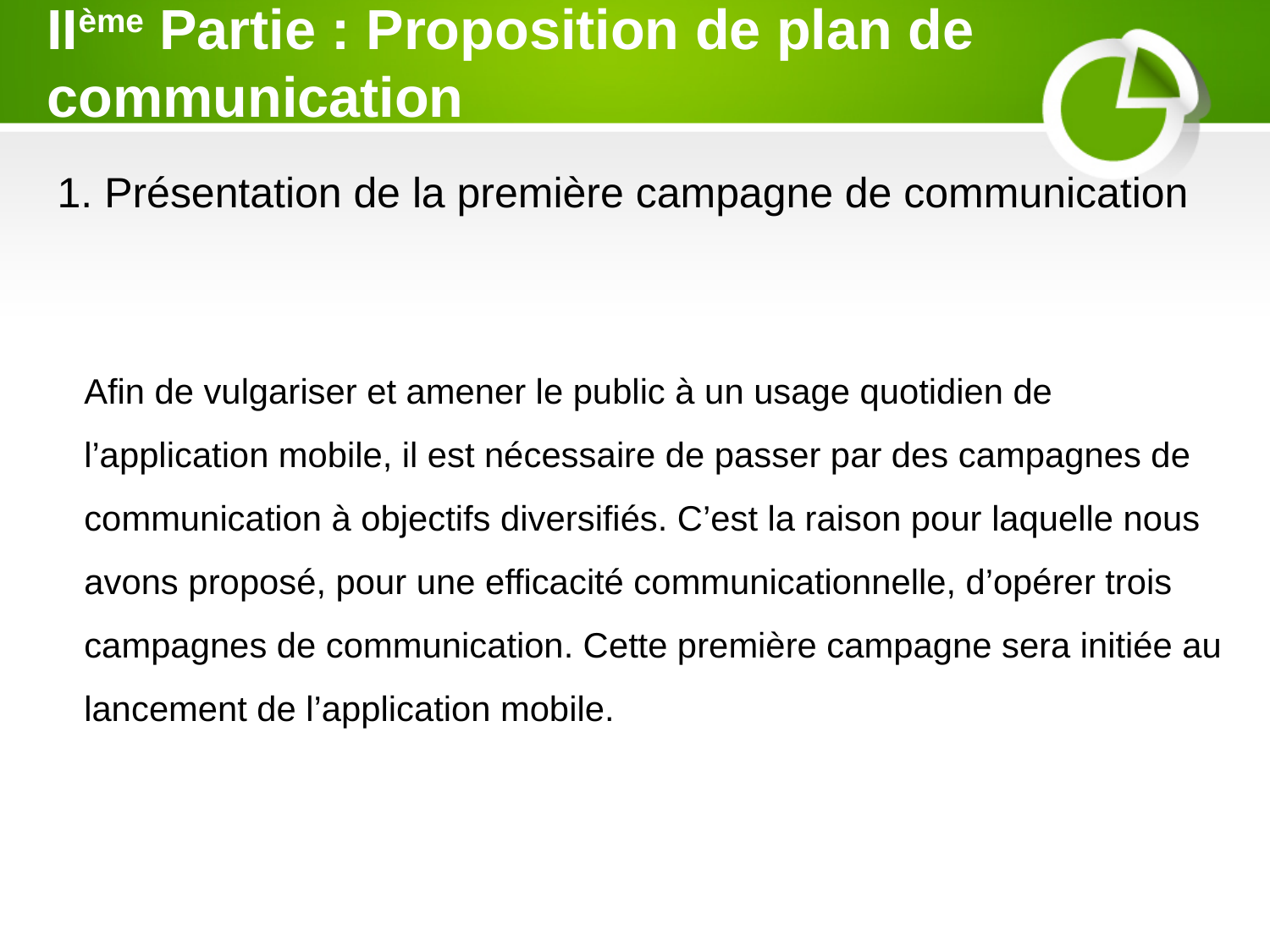

# IIème Partie : Proposition de plan de communication
1. Présentation de la première campagne de communication
内容
Afin de vulgariser et amener le public à un usage quotidien de l’application mobile, il est nécessaire de passer par des campagnes de communication à objectifs diversifiés. C’est la raison pour laquelle nous avons proposé, pour une efficacité communicationnelle, d’opérer trois campagnes de communication. Cette première campagne sera initiée au lancement de l’application mobile.